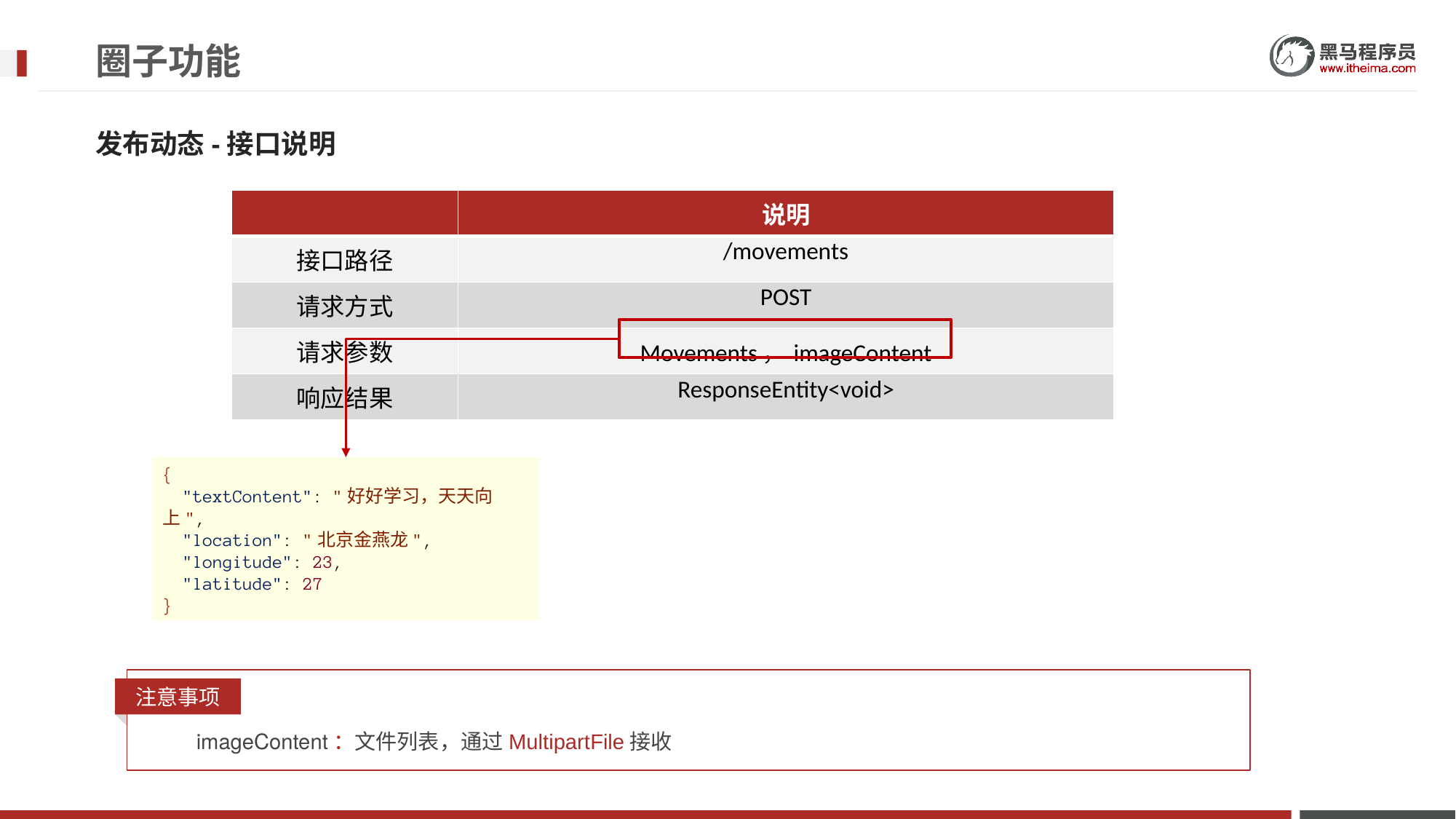

# 圈子功能
发布动态-接口说明
|  | 说明 |
| --- | --- |
| 接口路径 | /movements |
| 请求方式 | POST |
| 请求参数 | Movements，imageContent |
| 响应结果 | ResponseEntity<void> |

{
  "textContent": "好好学习，天天向上",
  "location": "北京金燕龙",
  "longitude": 23,
  "latitude": 27
}

注意事项
imageContent：文件列表，通过MultipartFile接收